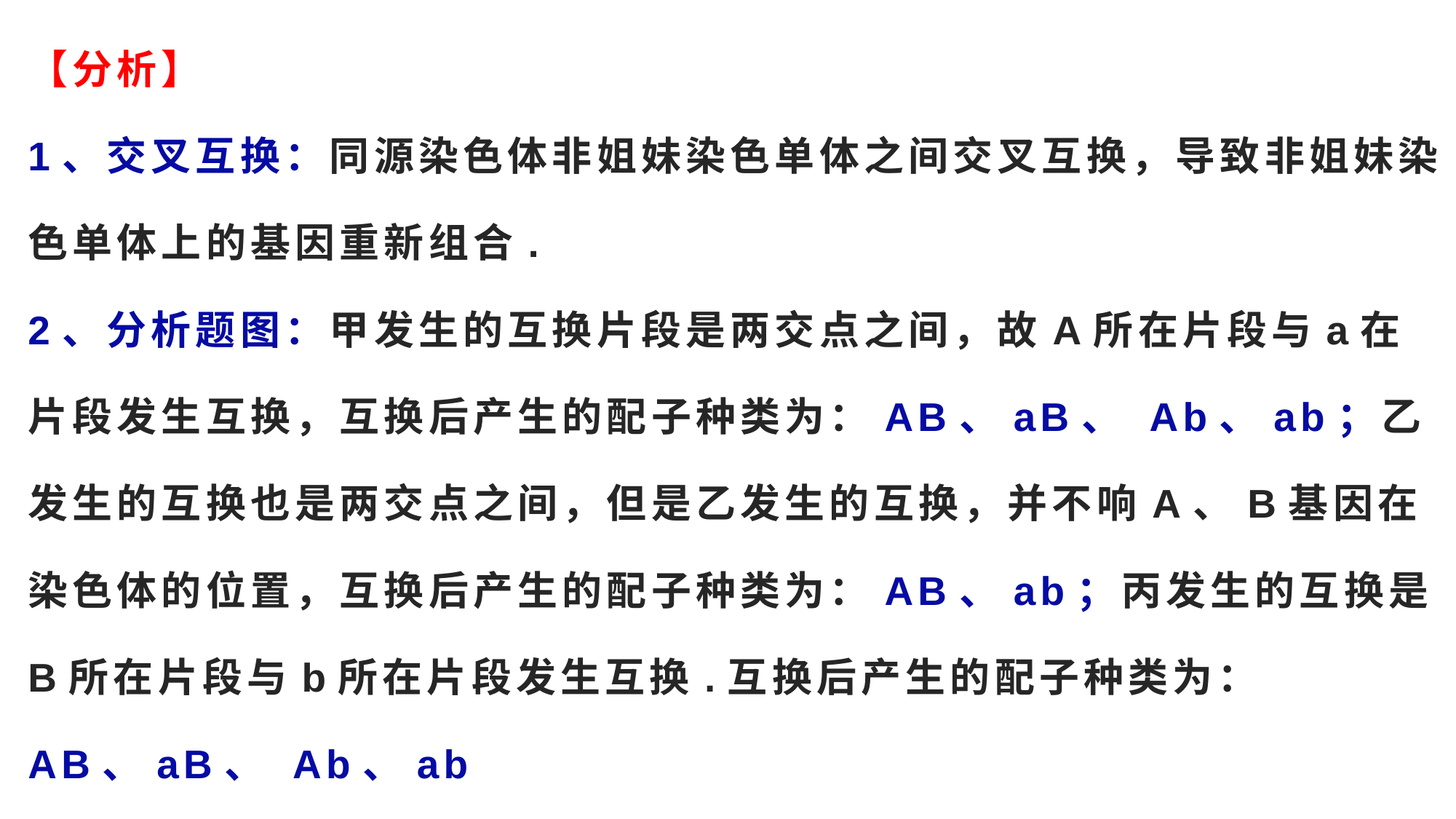

# 【分析】 1、交叉互换：同源染色体非姐妹染色单体之间交叉互换，导致非姐妹染色单体上的基因重新组合. 2、分析题图：甲发生的互换片段是两交点之间，故A所在片段与a在片段发生互换，互换后产生的配子种类为：AB、aB、 Ab、ab；乙发生的互换也是两交点之间，但是乙发生的互换，并不响A、B基因在染色体的位置，互换后产生的配子种类为：AB、ab；丙发生的互换是B所在片段与b所在片段发生互换.互换后产生的配子种类为：AB、aB、 Ab、ab